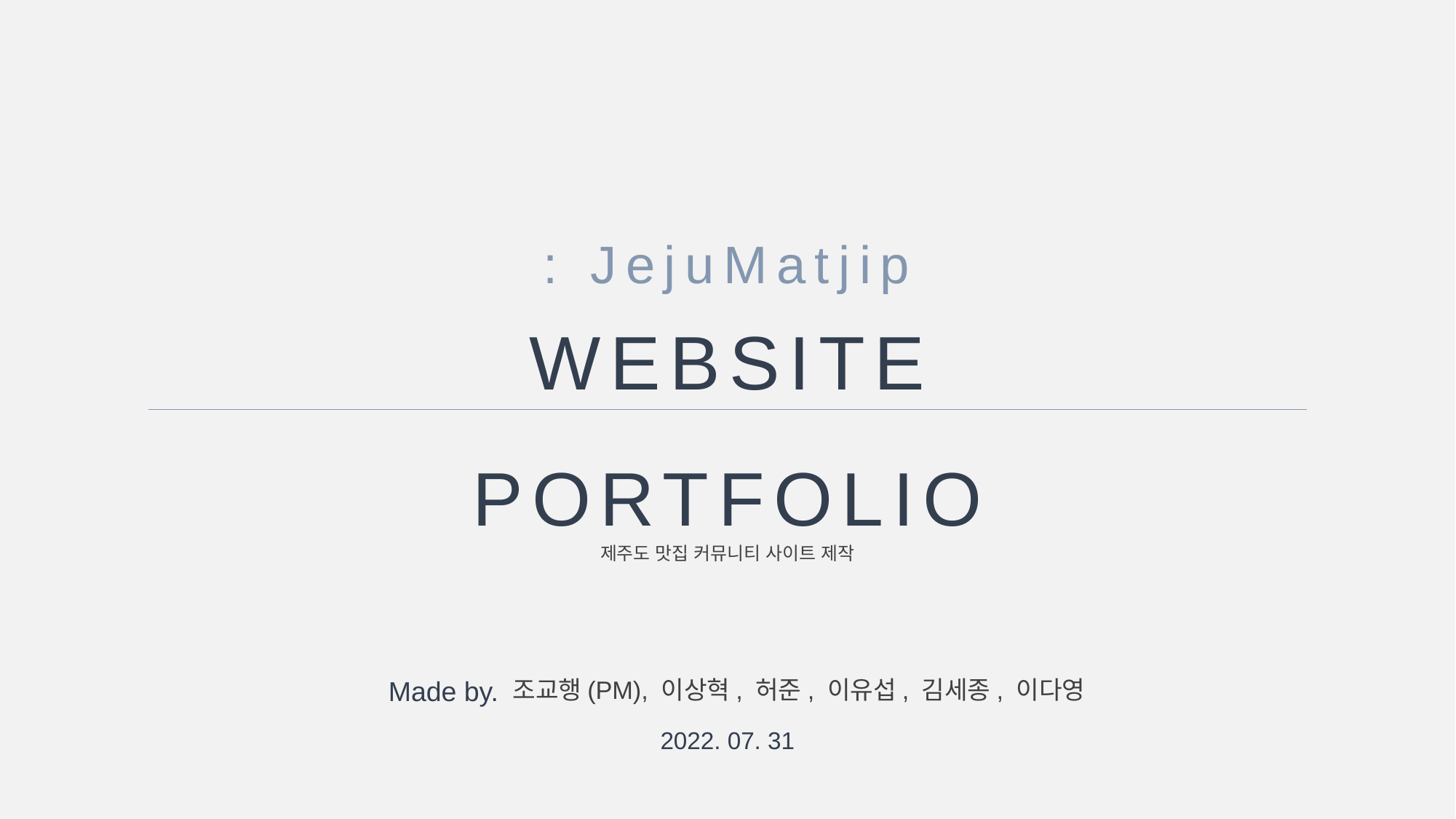

: JejuMatjip
WEBSITE
PORTFOLIO
제주도 맛집 커뮤니티 사이트 제작
Made by.
조교행(PM), 이상혁, 허준, 이유섭, 김세종, 이다영
2022. 07. 31